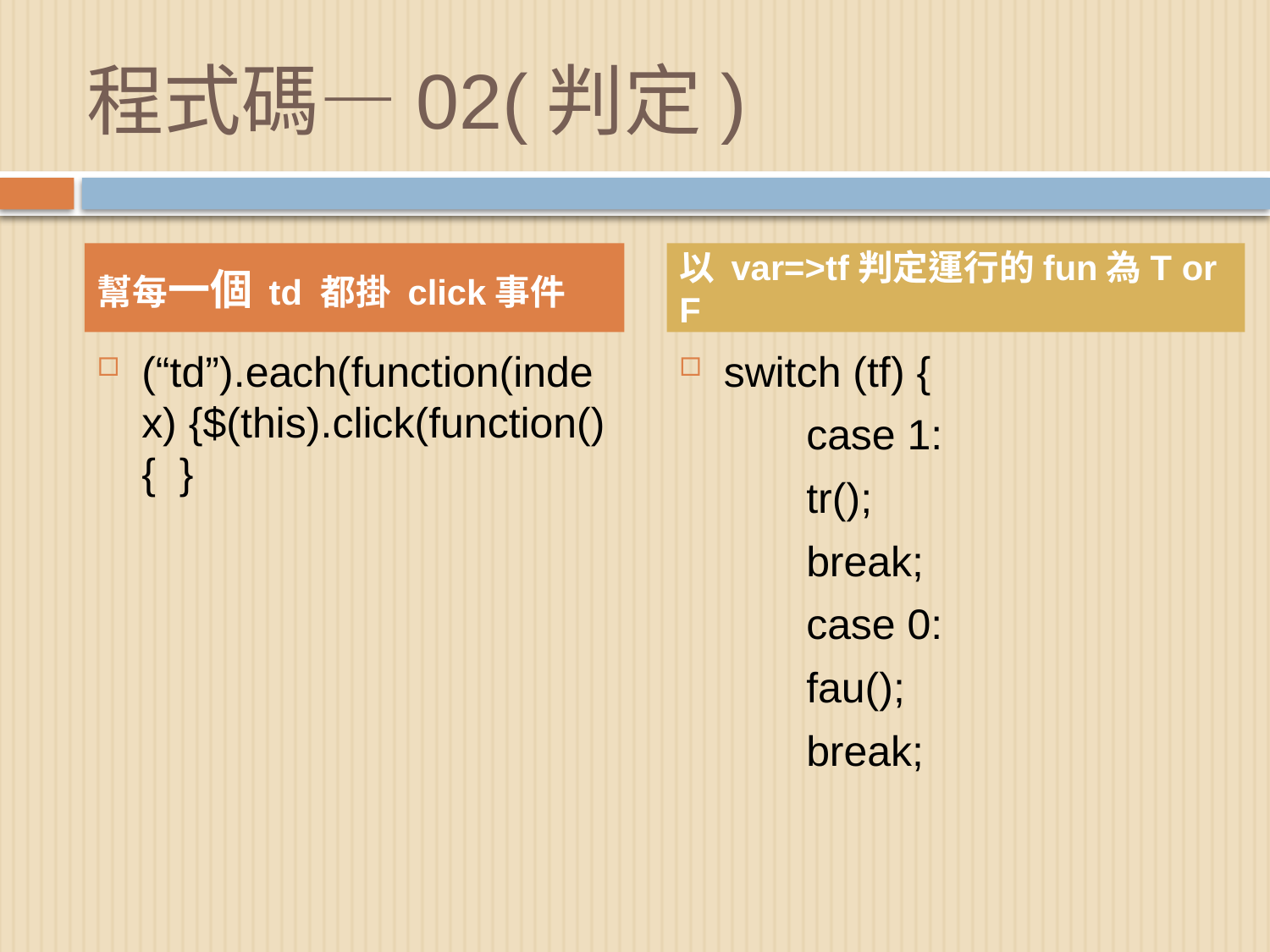

# 程式碼—02(判定)
幫每一個 td 都掛 click事件
以 var=>tf判定運行的fun為T or F
(“td”).each(function(index) {$(this).click(function() {  }

switch (tf) {
	case 1:
	tr();
	break;
	case 0:
	fau();
	break;